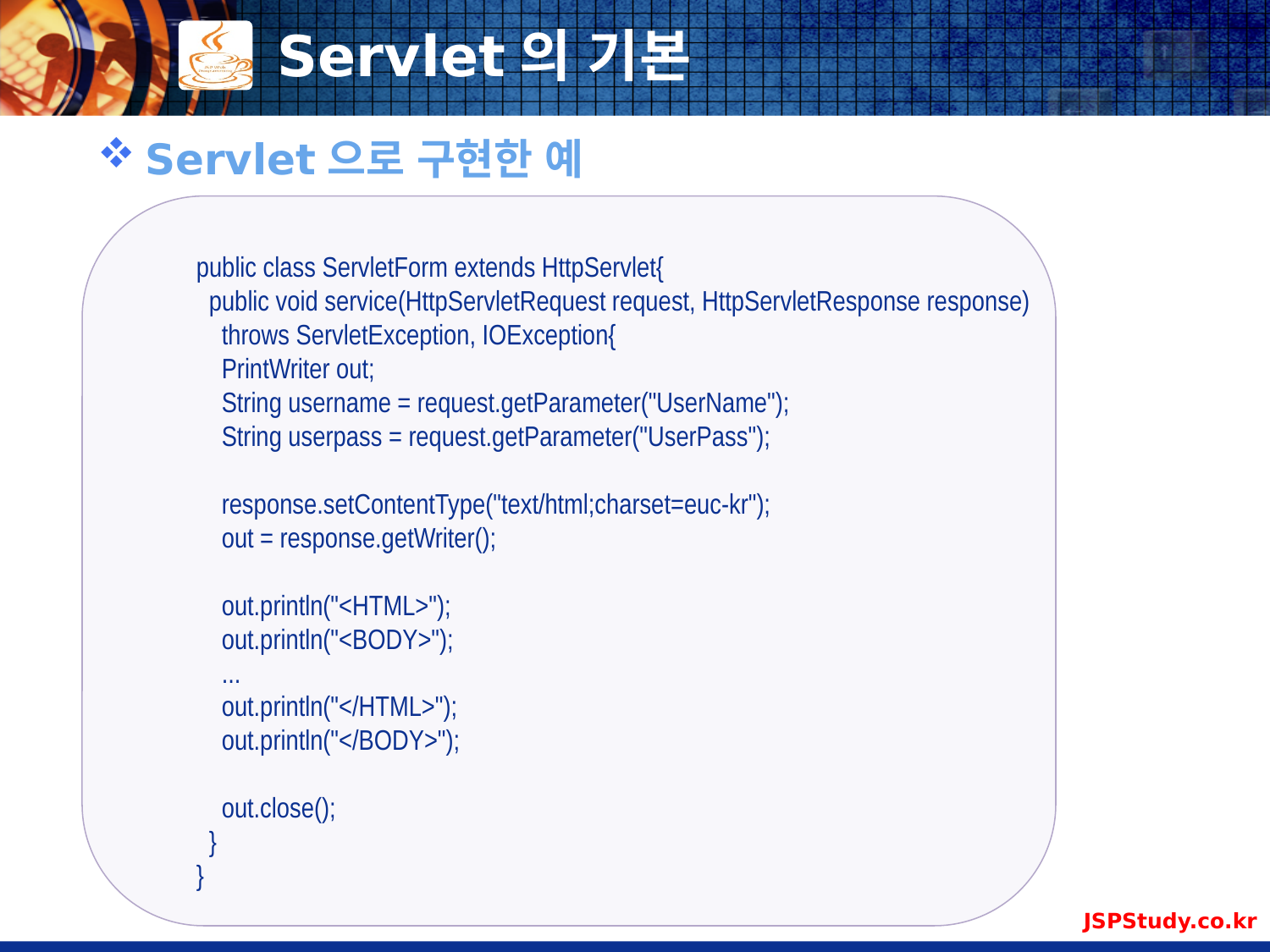

# Servlet의 기본
Servlet으로 구현한 예
public class ServletForm extends HttpServlet{
  public void service(HttpServletRequest request, HttpServletResponse response)
    throws ServletException, IOException{
    PrintWriter out;
    String username = request.getParameter("UserName");
    String userpass = request.getParameter("UserPass");

    response.setContentType("text/html;charset=euc-kr");
    out = response.getWriter();

    out.println("<HTML>");
    out.println("<BODY>");
    ...
    out.println("</HTML>");
    out.println("</BODY>");

    out.close();
  }
}
JSPStudy.co.kr